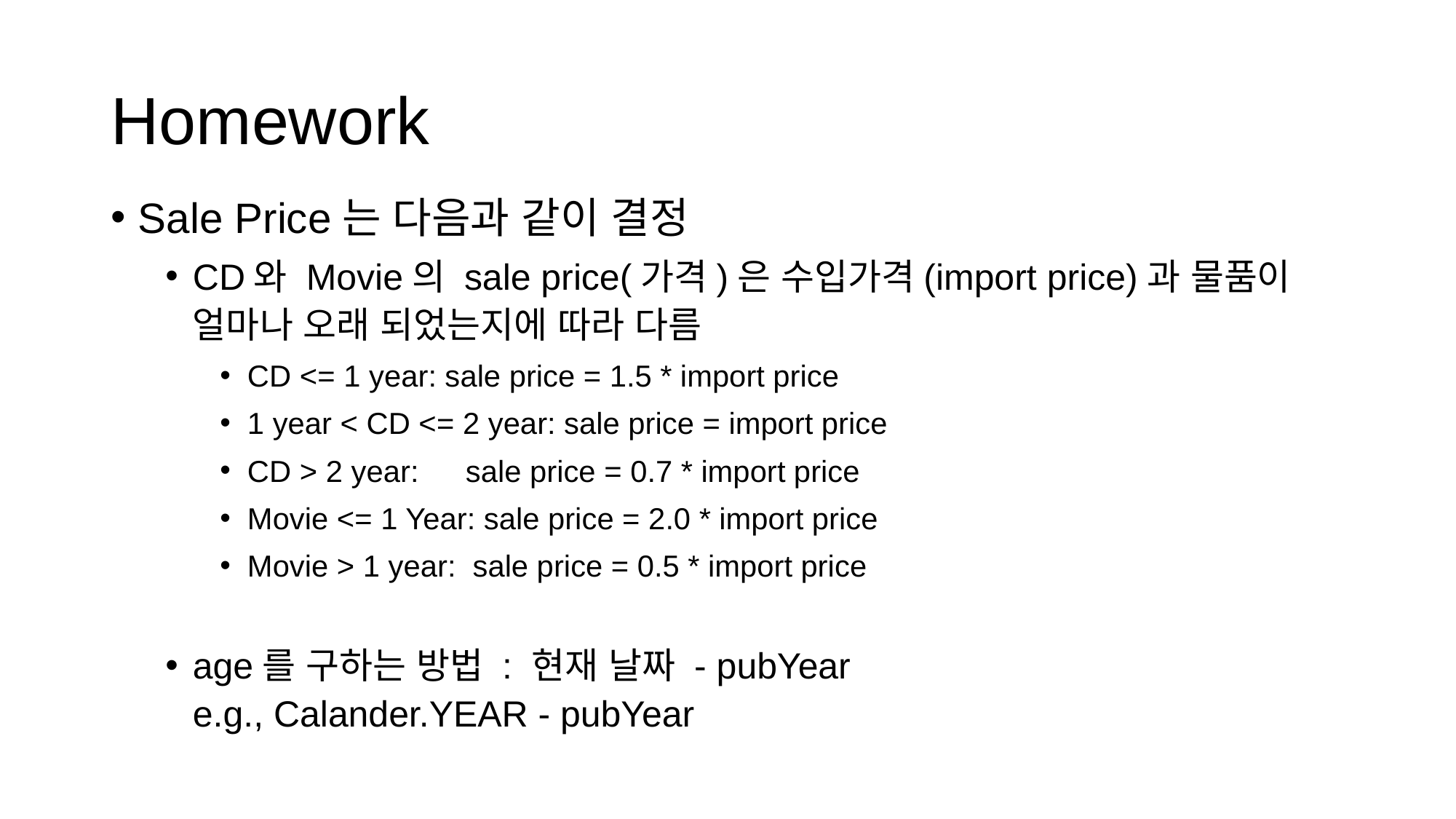

# Homework
Sale Price는 다음과 같이 결정
CD와 Movie의 sale price(가격)은 수입가격(import price)과 물품이 얼마나 오래 되었는지에 따라 다름
CD <= 1 year: sale price = 1.5 * import price
1 year < CD <= 2 year: sale price = import price
CD > 2 year: 	sale price = 0.7 * import price
Movie <= 1 Year: sale price = 2.0 * import price
Movie > 1 year:  sale price = 0.5 * import price

age를 구하는 방법 : 현재 날짜 - pubYear
e.g., Calander.YEAR - pubYear